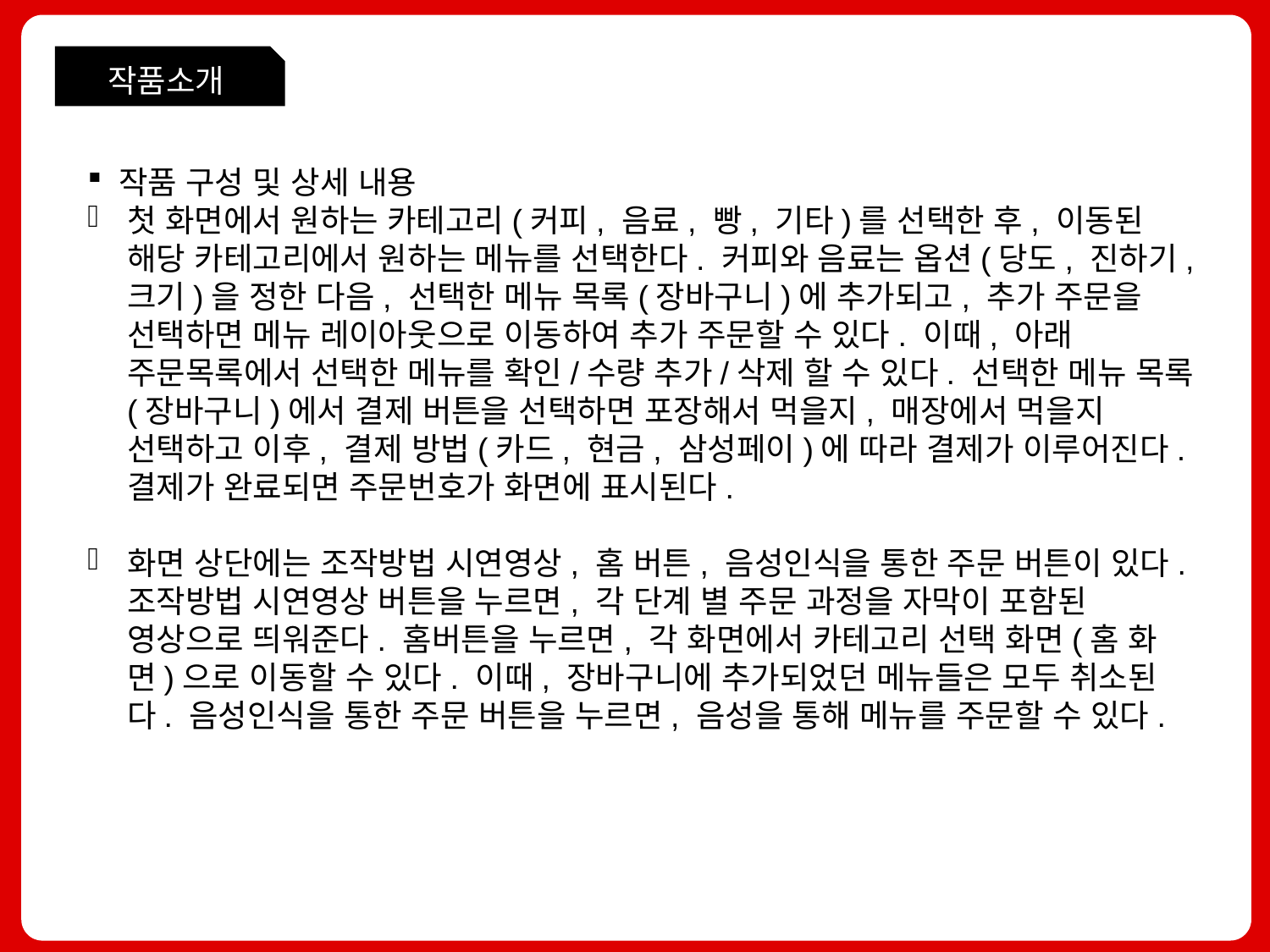

작품소개
 작품 구성 및 상세 내용
첫 화면에서 원하는 카테고리(커피, 음료, 빵, 기타)를 선택한 후, 이동된 해당 카테고리에서 원하는 메뉴를 선택한다. 커피와 음료는 옵션(당도, 진하기, 크기)을 정한 다음, 선택한 메뉴 목록(장바구니)에 추가되고, 추가 주문을 선택하면 메뉴 레이아웃으로 이동하여 추가 주문할 수 있다. 이때, 아래 주문목록에서 선택한 메뉴를 확인/수량 추가/삭제 할 수 있다. 선택한 메뉴 목록(장바구니)에서 결제 버튼을 선택하면 포장해서 먹을지, 매장에서 먹을지 선택하고 이후, 결제 방법(카드, 현금, 삼성페이)에 따라 결제가 이루어진다. 결제가 완료되면 주문번호가 화면에 표시된다.

화면 상단에는 조작방법 시연영상, 홈 버튼, 음성인식을 통한 주문 버튼이 있다. 조작방법 시연영상 버튼을 누르면, 각 단계 별 주문 과정을 자막이 포함된 영상으로 띄워준다. 홈버튼을 누르면, 각 화면에서 카테고리 선택 화면(홈 화면)으로 이동할 수 있다. 이때, 장바구니에 추가되었던 메뉴들은 모두 취소된다. 음성인식을 통한 주문 버튼을 누르면, 음성을 통해 메뉴를 주문할 수 있다.